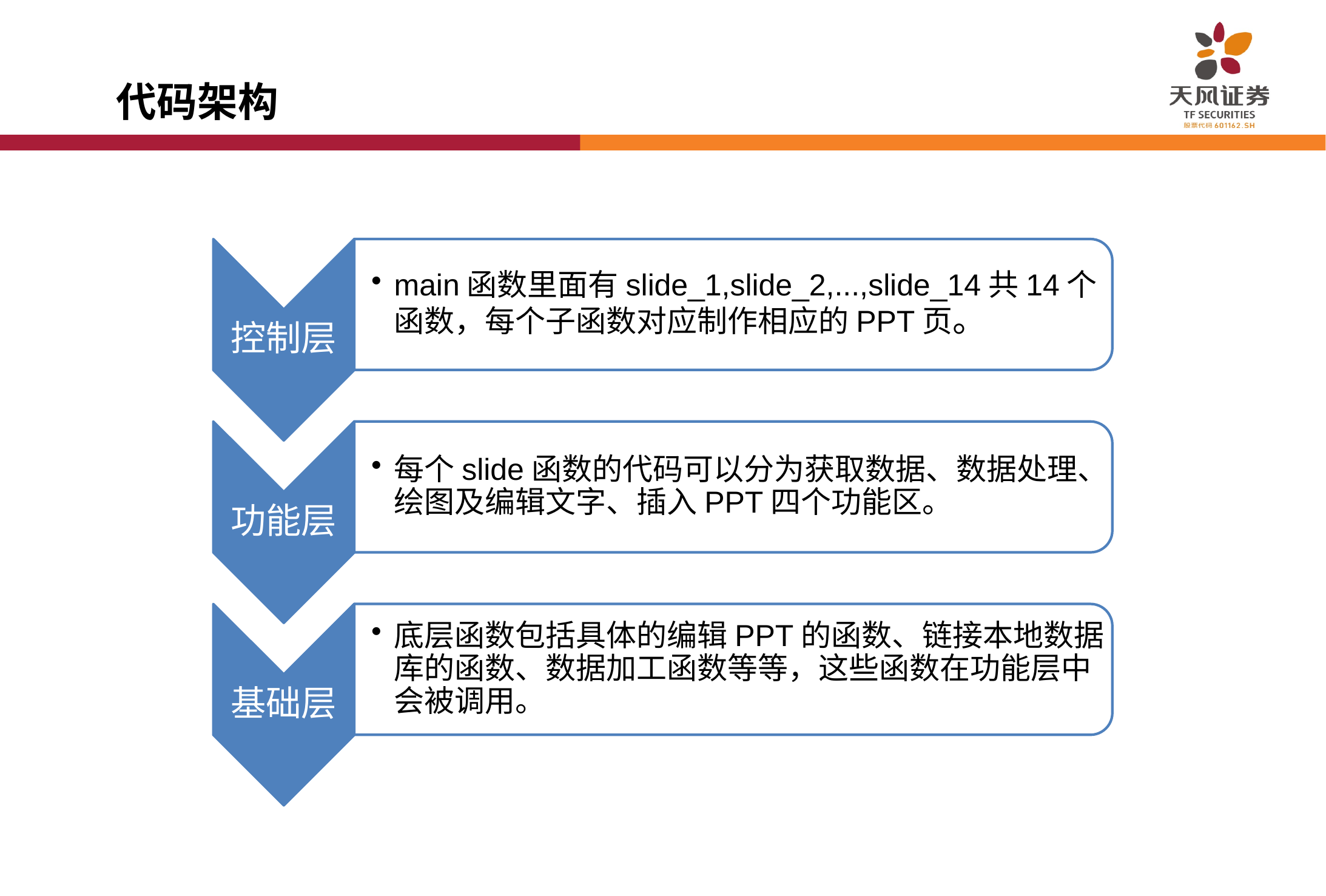

代码架构
控制层
main函数里面有slide_1,slide_2,...,slide_14共14个函数，每个子函数对应制作相应的PPT页。
功能层
每个slide函数的代码可以分为获取数据、数据处理、绘图及编辑文字、插入PPT四个功能区。
基础层
底层函数包括具体的编辑PPT的函数、链接本地数据库的函数、数据加工函数等等，这些函数在功能层中会被调用。